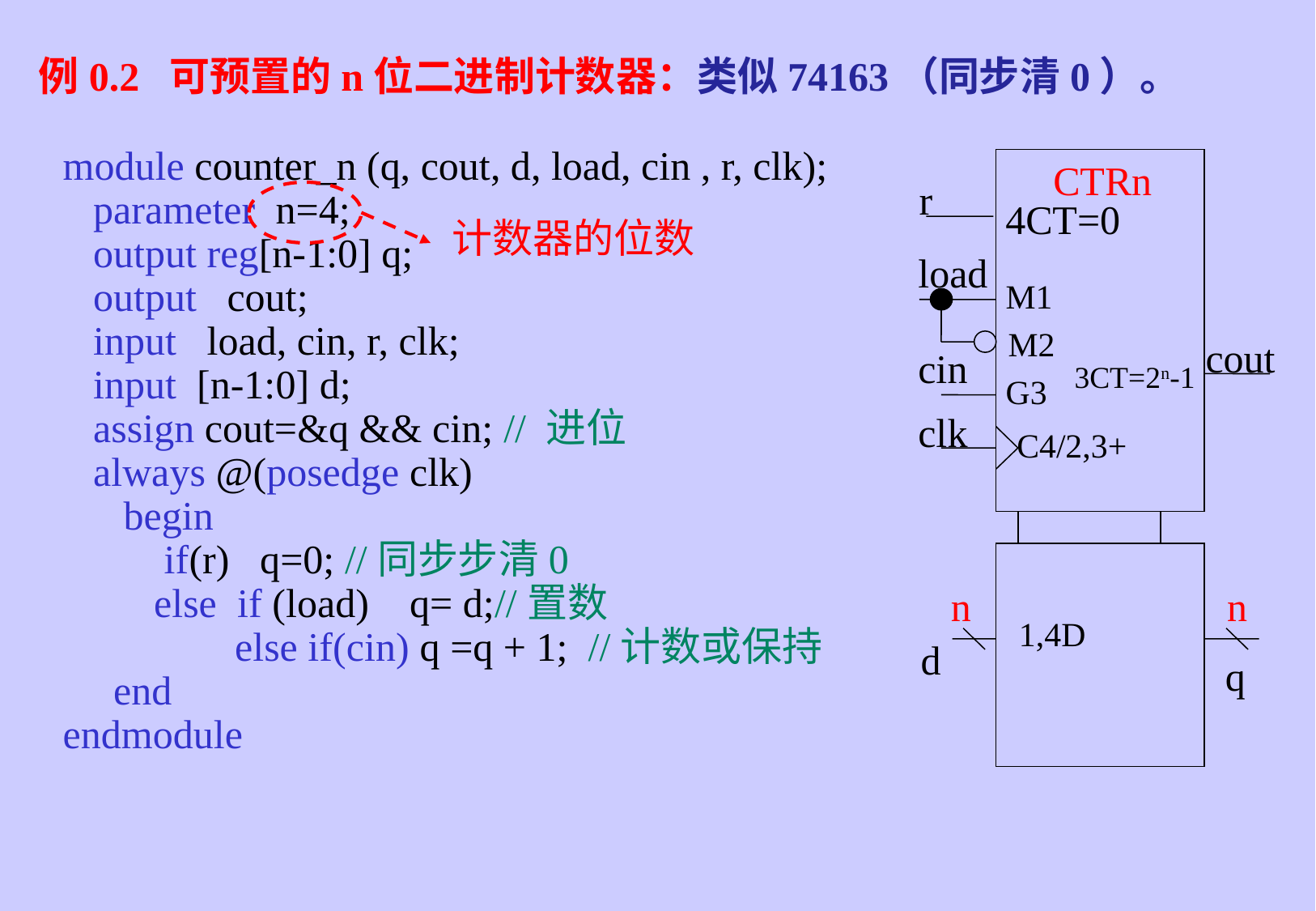

例0.2  可预置的n位二进制计数器：类似74163（同步清0）。
module counter_n (q, cout, d, load, cin , r, clk);
   parameter  n=4;
   output reg[n-1:0] q;
   output   cout;
   input   load, cin, r, clk;
   input  [n-1:0] d;
   assign cout=&q && cin; // 进位
   always @(posedge clk)
      begin
          if(r)   q=0; //同步步清0
         else  if (load)    q= d;//置数
	     else if(cin) q =q + 1;  //计数或保持
     end
endmodule

计数器的位数

CTRn
r
4CT=0

load
M1

M2
cout

cin

3CT=2n-1
G3

clk
C4/2,3+

n
n
1,4D
d

q